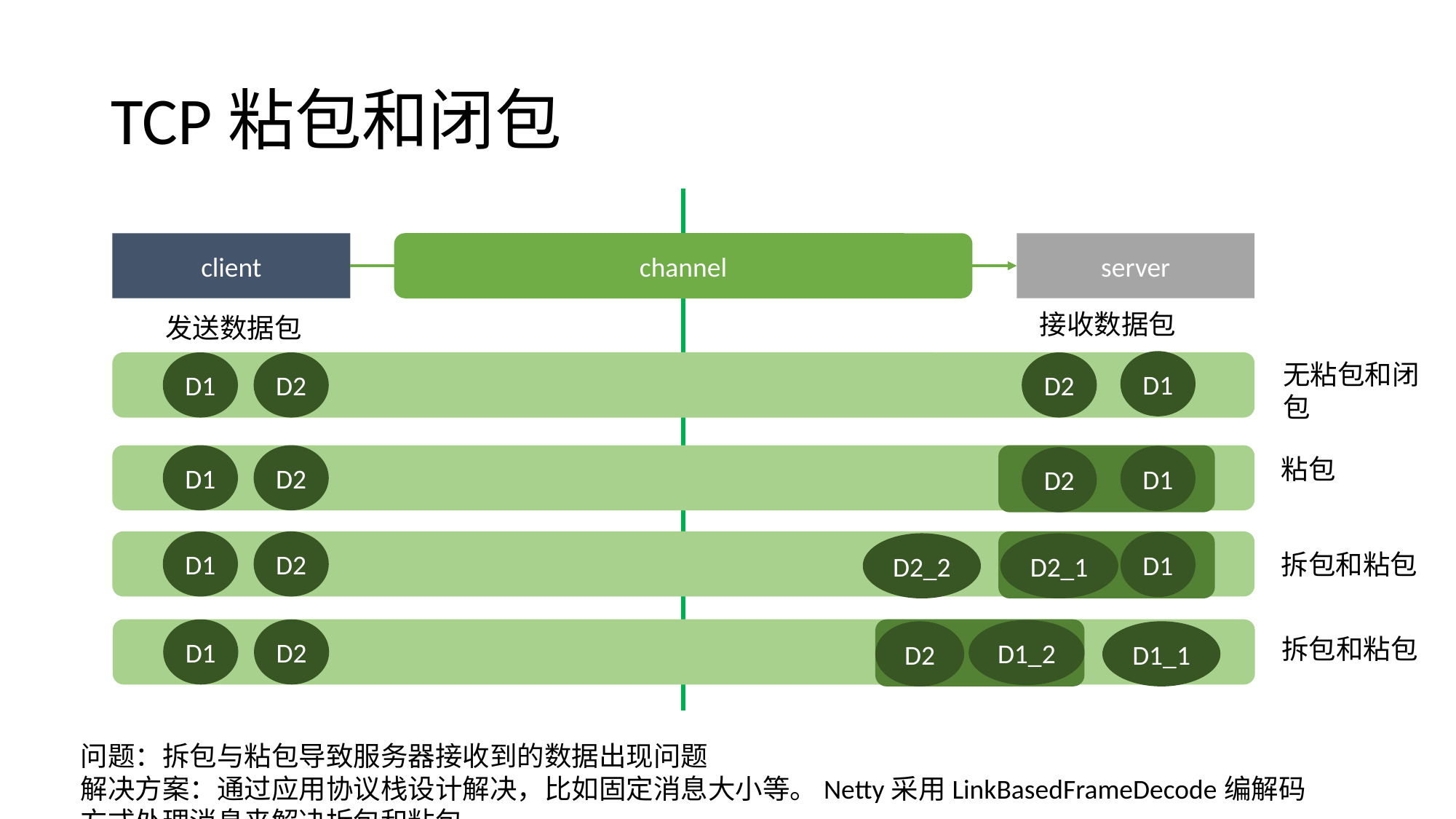

# TCP粘包和闭包
channel
server
client
接收数据包
发送数据包
D1

D1
D2
D2
无粘包和闭包

D1
D2

D1
D2
粘包

D1
D2

D1
D2_2
D2_1
拆包和粘包

D1
D2

D1_2
D2
D1_1
拆包和粘包
问题：拆包与粘包导致服务器接收到的数据出现问题
解决方案：通过应用协议栈设计解决，比如固定消息大小等。Netty采用LinkBasedFrameDecode编解码方式处理消息来解决拆包和粘包